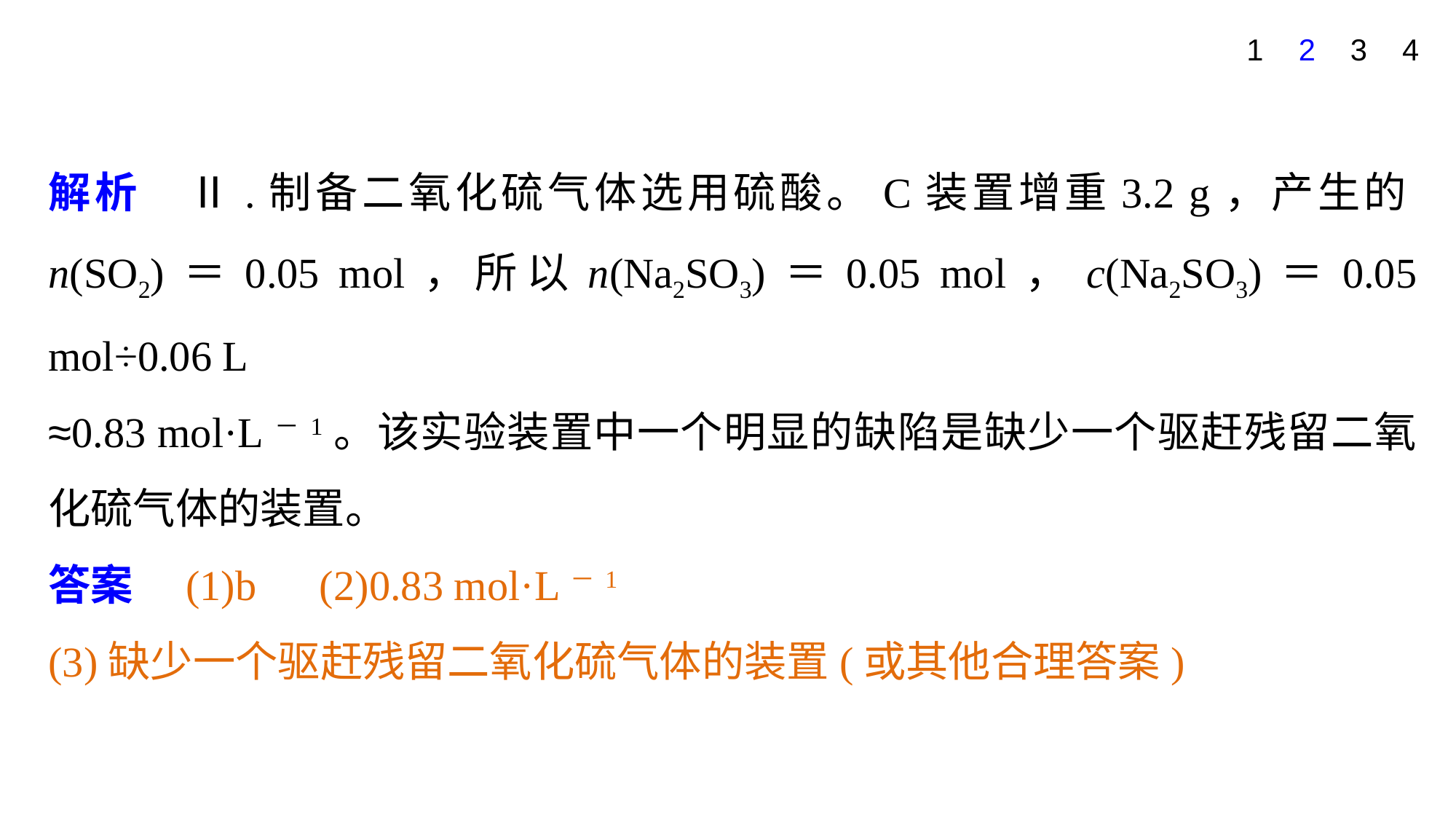

1
2
3
4
解析　Ⅱ.制备二氧化硫气体选用硫酸。C装置增重3.2 g，产生的n(SO2)＝0.05 mol，所以n(Na2SO3)＝0.05 mol，c(Na2SO3)＝0.05 mol÷0.06 L
≈0.83 mol·L－1。该实验装置中一个明显的缺陷是缺少一个驱赶残留二氧化硫气体的装置。
答案　(1)b　(2)0.83 mol·L－1
(3)缺少一个驱赶残留二氧化硫气体的装置(或其他合理答案)